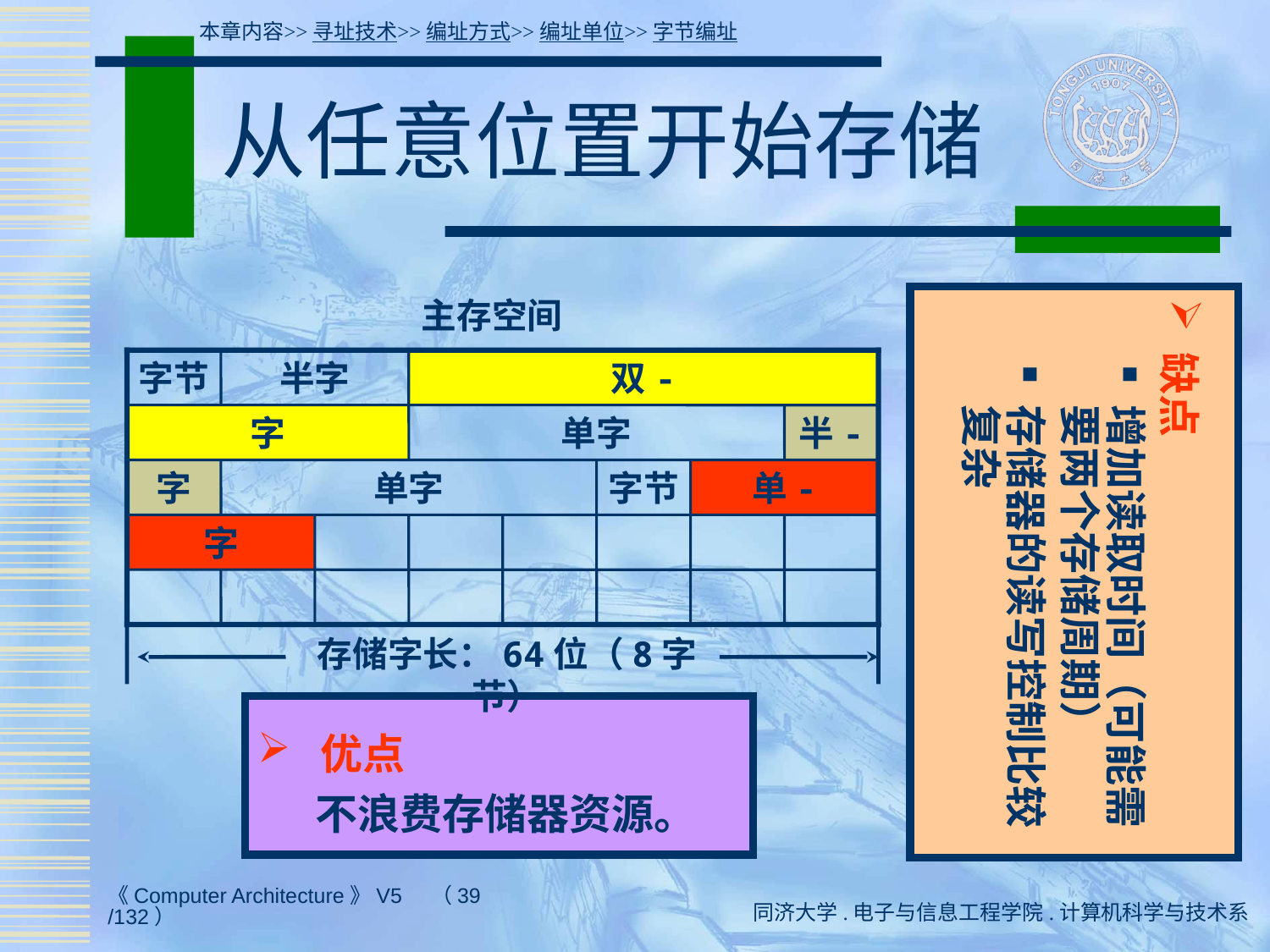

本章内容>>寻址技术>>编址方式>>编址单位>>字节编址
# 从任意位置开始存储
主存空间
 缺点
增加读取时间（可能需要两个存储周期）
存储器的读写控制比较复杂
字节

半字

双-

字

单字
半-

字

单字

字节

单-

字

存储字长：64位（8字节）

  优点
     不浪费存储器资源。